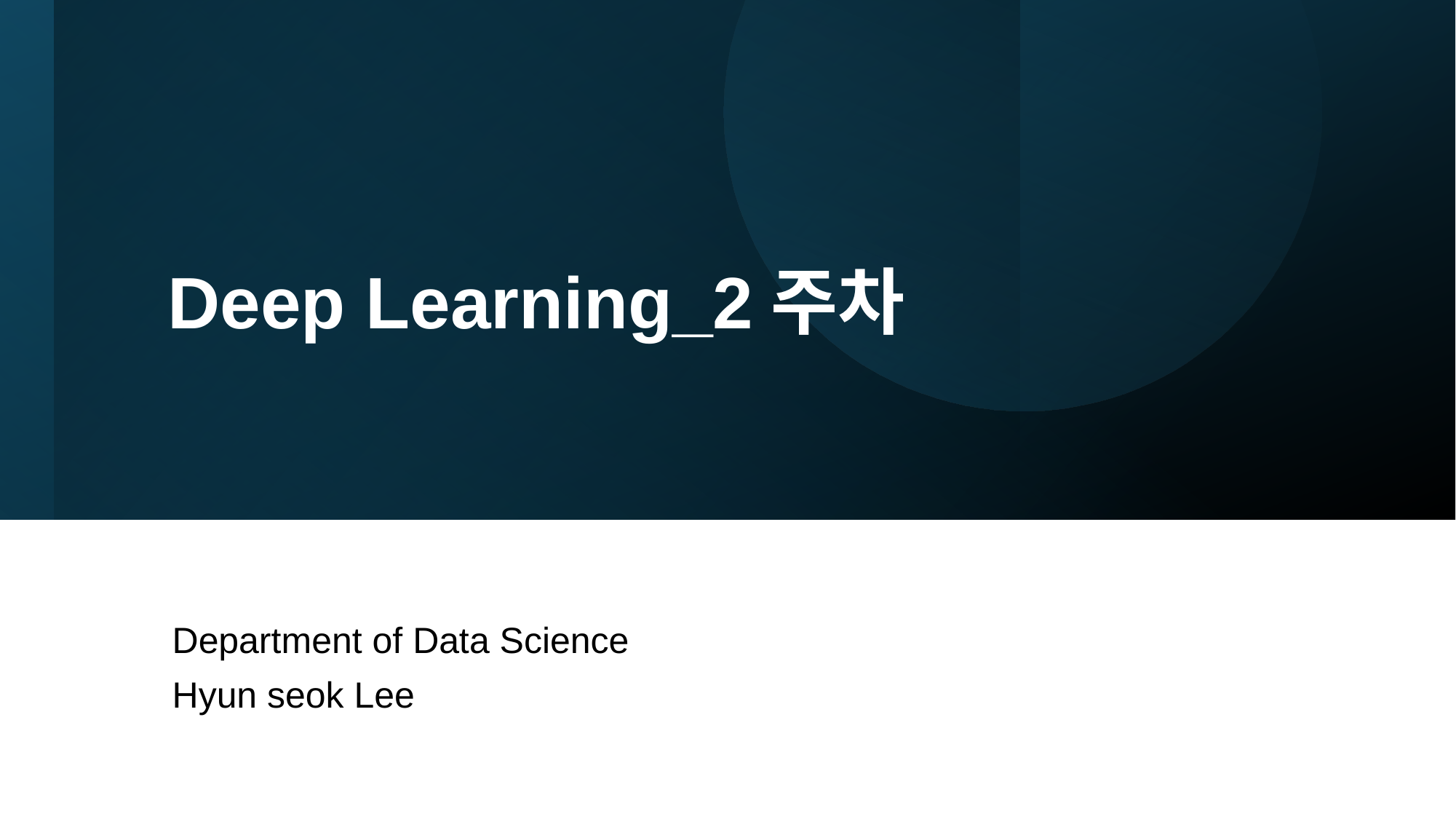

# Deep Learning_2주차
Department of Data Science
Hyun seok Lee